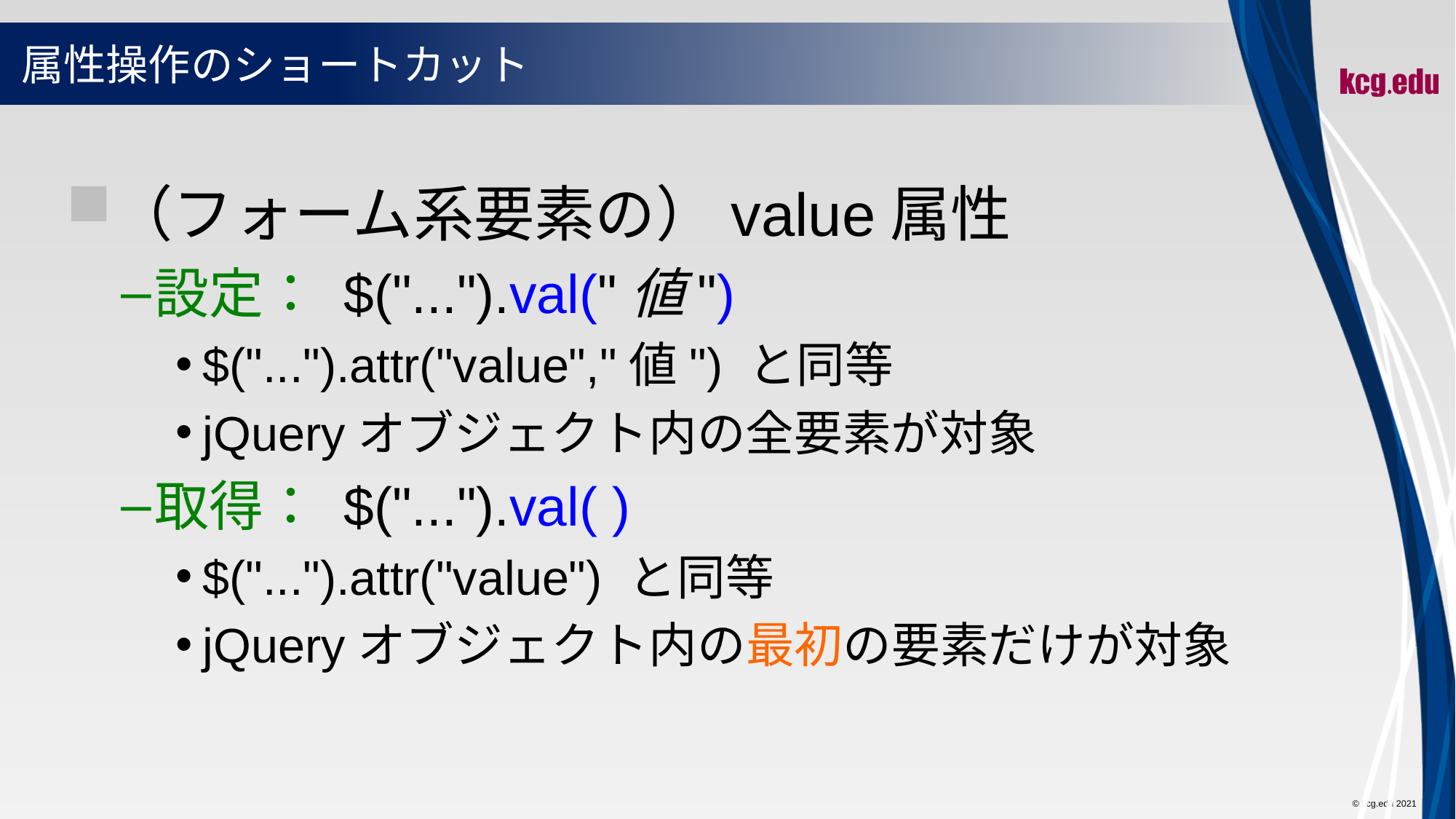

# 属性操作のショートカット
（フォーム系要素の）value属性
設定： $("...").val("値")
$("...").attr("value","値") と同等
jQueryオブジェクト内の全要素が対象
取得： $("...").val( )
$("...").attr("value") と同等
jQueryオブジェクト内の最初の要素だけが対象